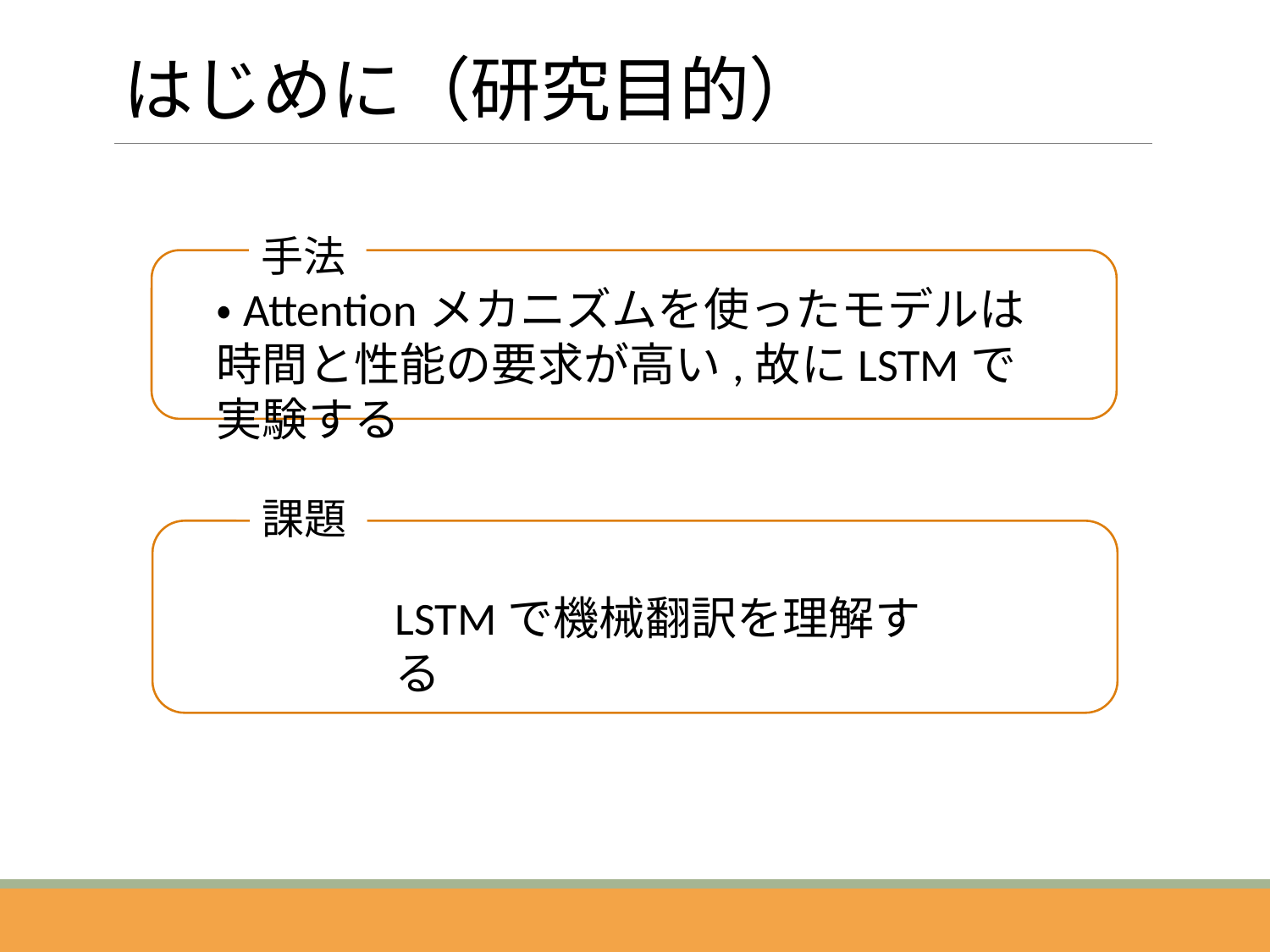

# はじめに（研究目的）
手法

・Attentionメカニズムを使ったモデルは時間と性能の要求が高い,故にLSTMで実験する
課題

LSTMで機械翻訳を理解する
5